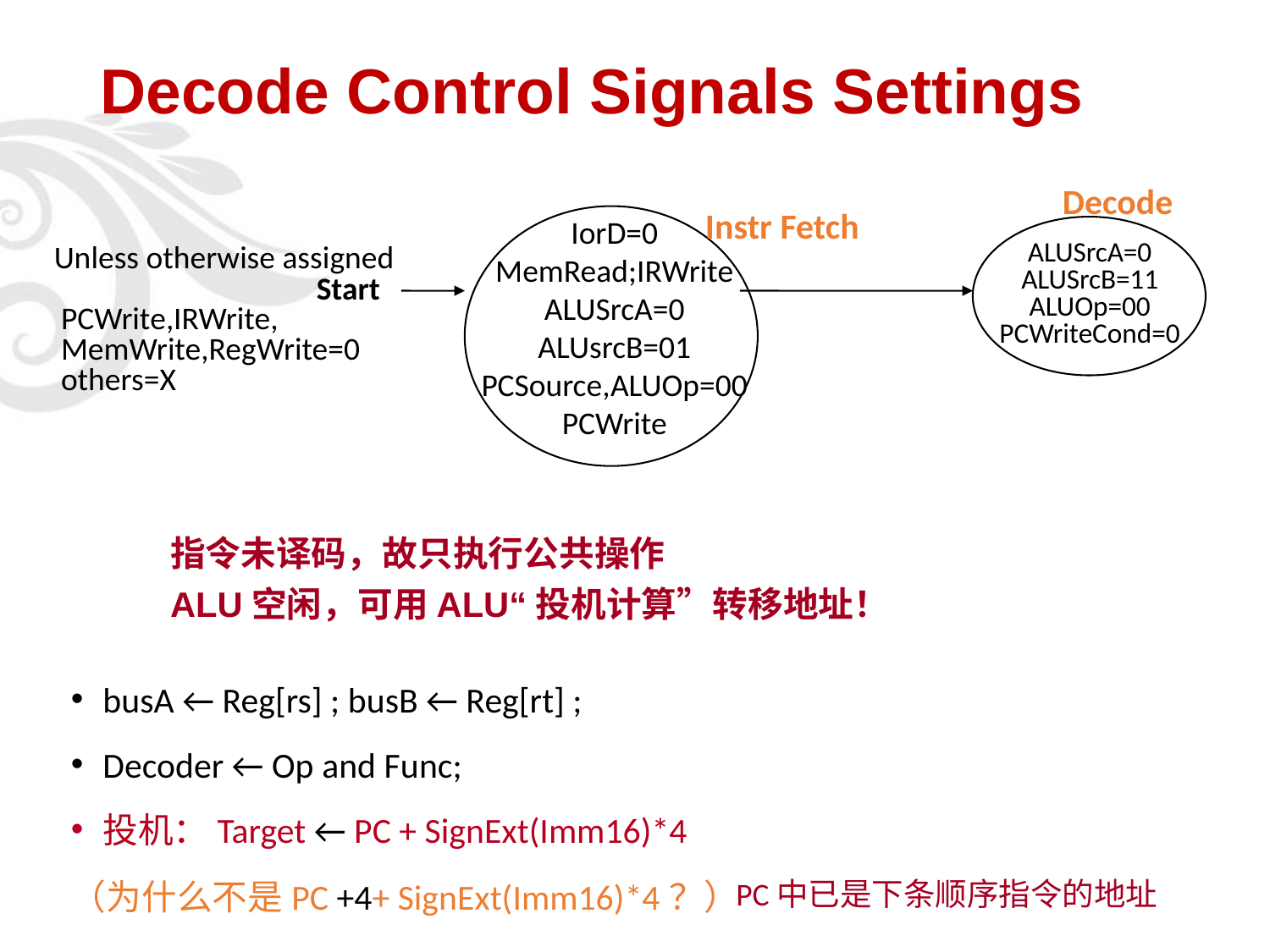

# Decode Control Signals Settings
Decode
IorD=0
MemRead;IRWrite
ALUSrcA=0
ALUsrcB=01
PCSource,ALUOp=00
PCWrite

Instr Fetch

ALUSrcA=0
ALUSrcB=11
ALUOp=00
PCWriteCond=0
Unless otherwise assigned

 PCWrite,IRWrite,
 MemWrite,RegWrite=0
 others=X
Start

指令未译码，故只执行公共操作
ALU空闲，可用ALU“投机计算”转移地址！
busA ← Reg[rs] ; busB ← Reg[rt] ;
Decoder ← Op and Func;
投机：Target ← PC + SignExt(Imm16)*4
（为什么不是PC +4+ SignExt(Imm16)*4？）
PC中已是下条顺序指令的地址